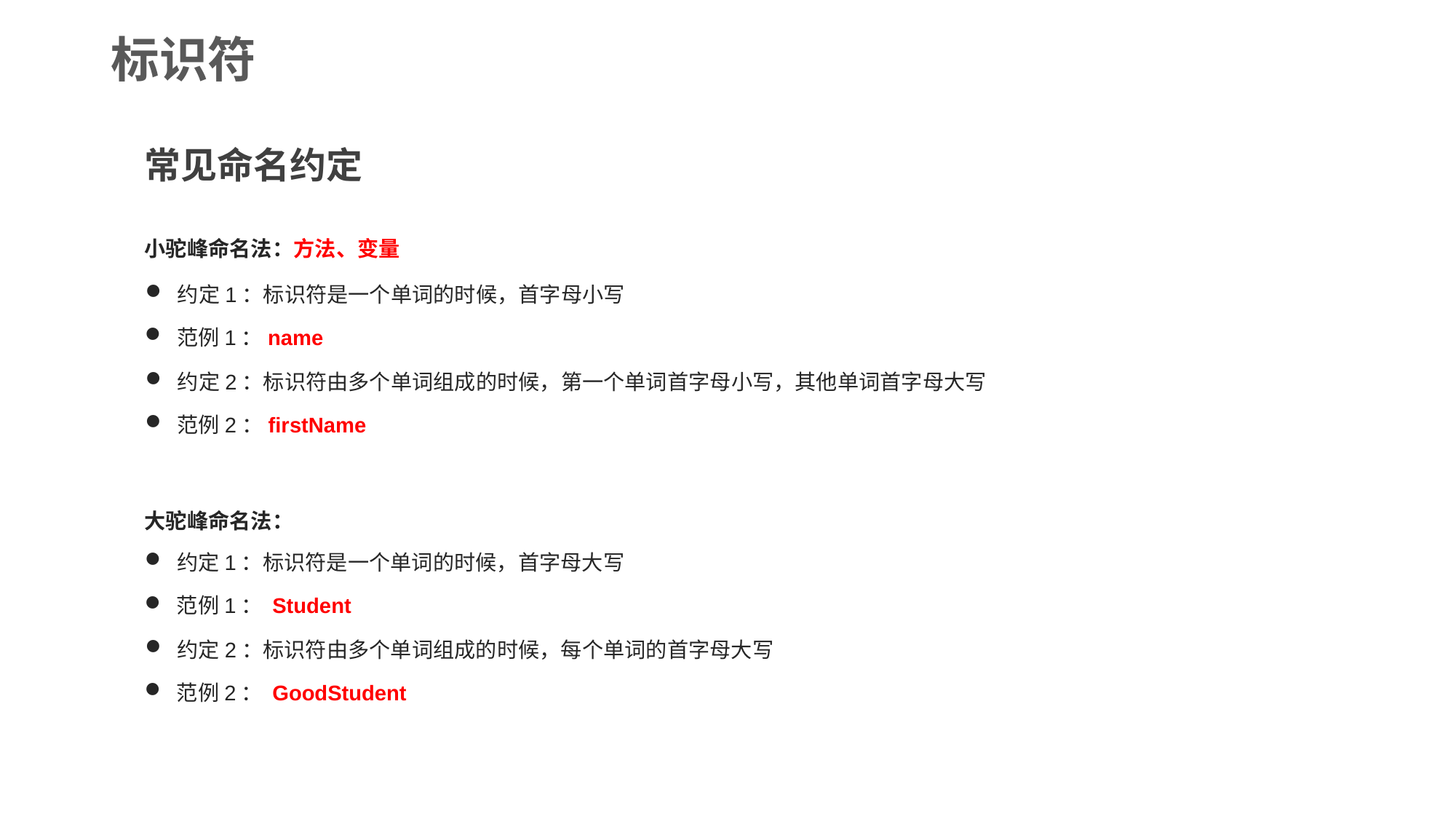

标识符
常见命名约定
小驼峰命名法：方法、变量
约定1：标识符是一个单词的时候，首字母小写
范例1：name
约定2：标识符由多个单词组成的时候，第一个单词首字母小写，其他单词首字母大写
范例2：firstName
大驼峰命名法：
约定1：标识符是一个单词的时候，首字母大写
范例1： Student
约定2：标识符由多个单词组成的时候，每个单词的首字母大写
范例2： GoodStudent